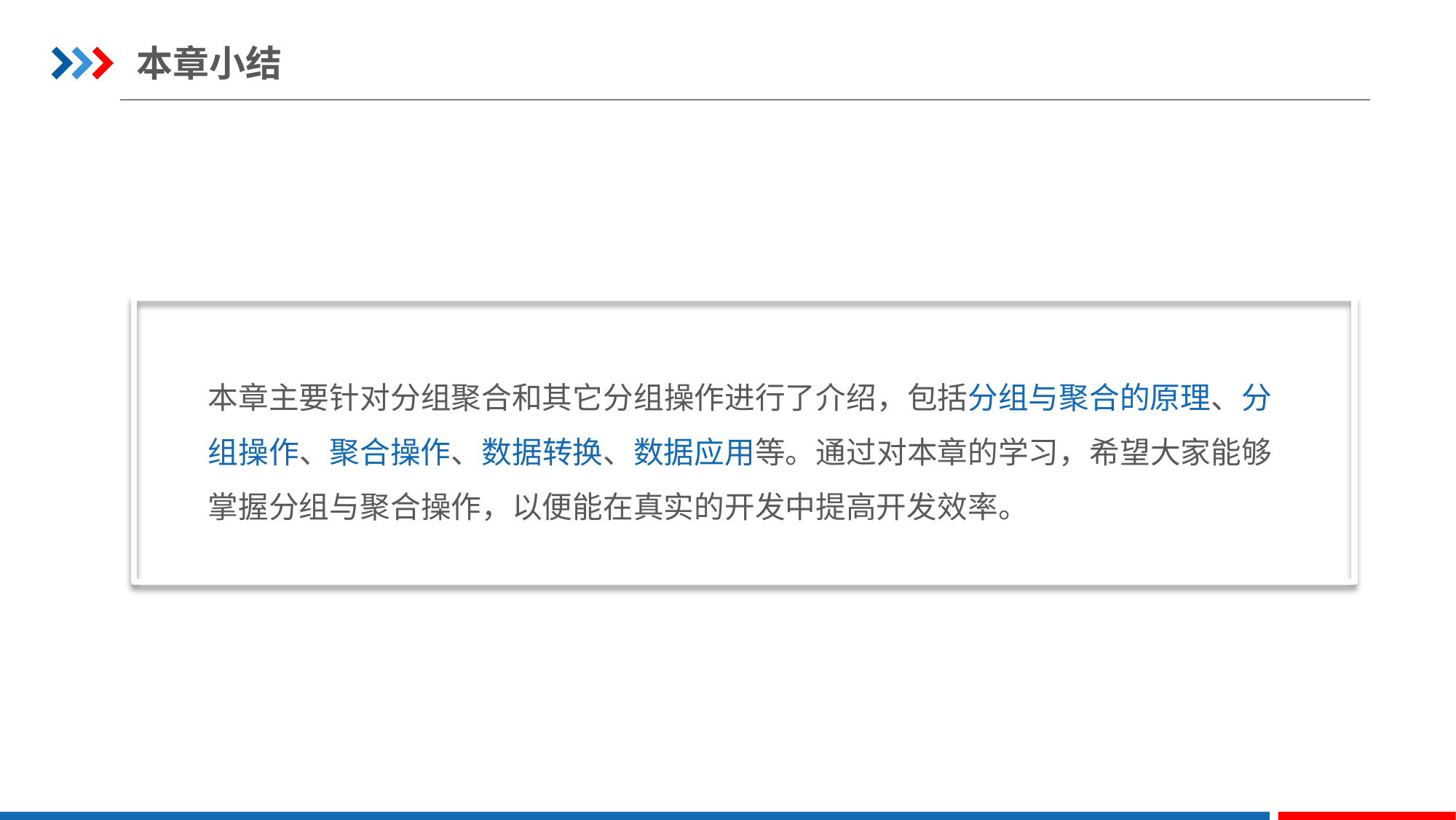

本章小结

本章主要针对分组聚合和其它分组操作进行了介绍，包括分组与聚合的原理、分组操作、聚合操作、数据转换、数据应用等。通过对本章的学习，希望大家能够掌握分组与聚合操作，以便能在真实的开发中提高开发效率。